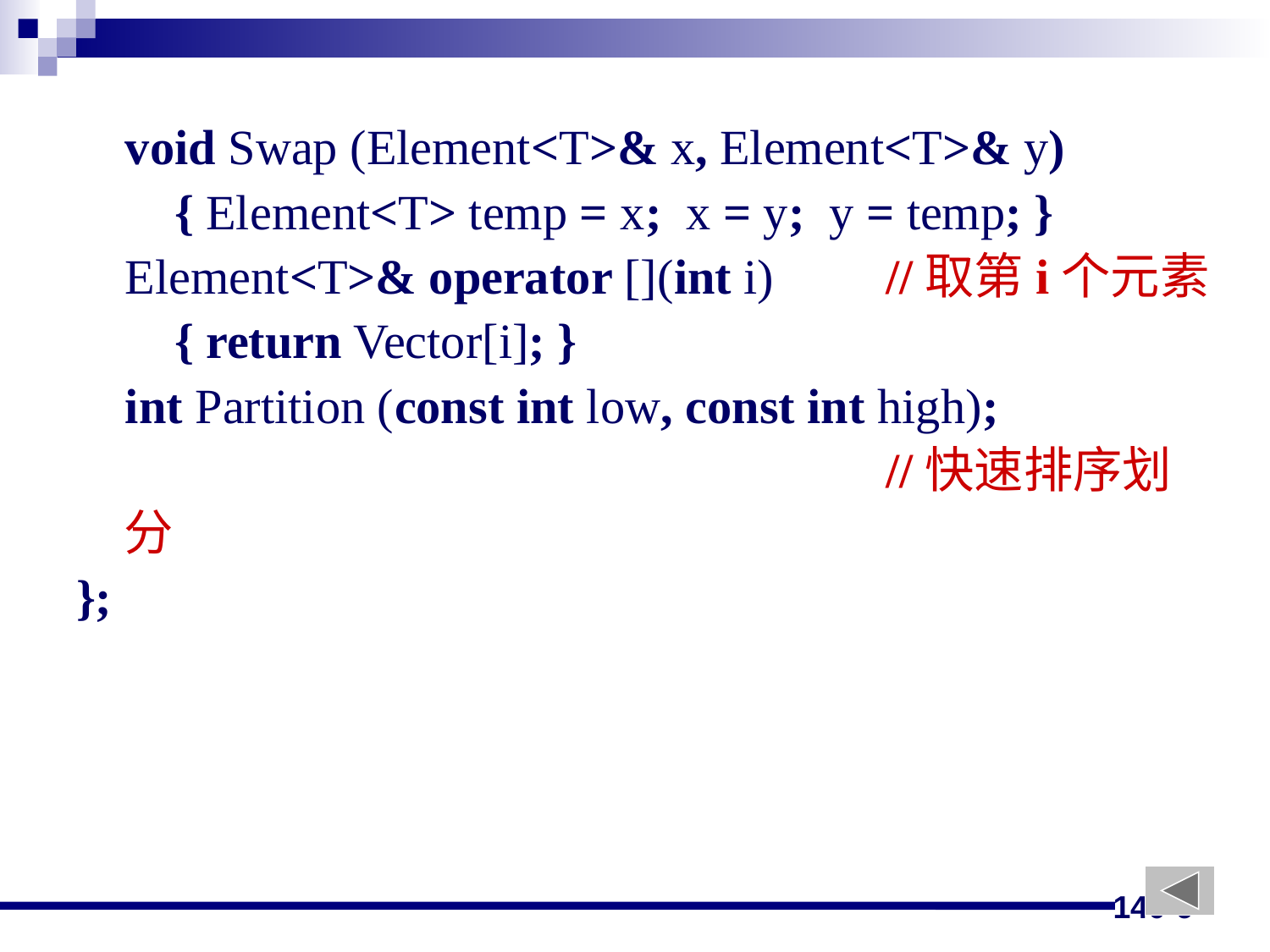

void Swap (Element<T>& x, Element<T>& y)
        { Element<T> temp = x;  x = y;  y = temp; }
    Element<T>& operator [](int i) 	//取第i个元素
        { return Vector[i]; }
    int Partition (const int low, const int high);
							//快速排序划分
};

140-9